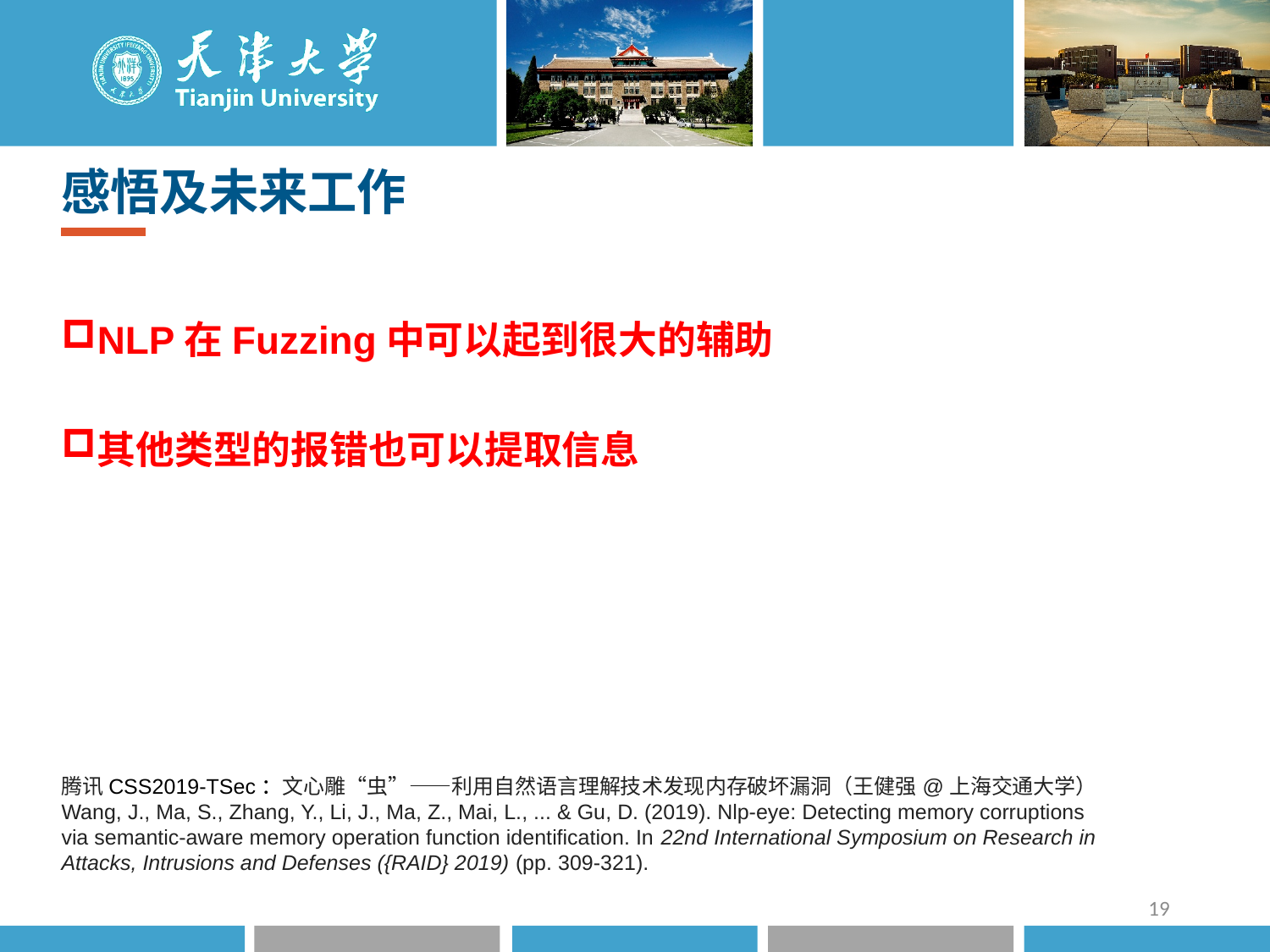

感悟及未来工作

NLP在Fuzzing中可以起到很大的辅助

其他类型的报错也可以提取信息

腾讯CSS2019-TSec：文心雕“虫”——利用自然语言理解技术发现内存破坏漏洞（王健强@上海交通大学）
Wang, J., Ma, S., Zhang, Y., Li, J., Ma, Z., Mai, L., ... & Gu, D. (2019). Nlp-eye: Detecting memory corruptions via semantic-aware memory operation function identification. In 22nd International Symposium on Research in Attacks, Intrusions and Defenses ({RAID} 2019) (pp. 309-321).
19